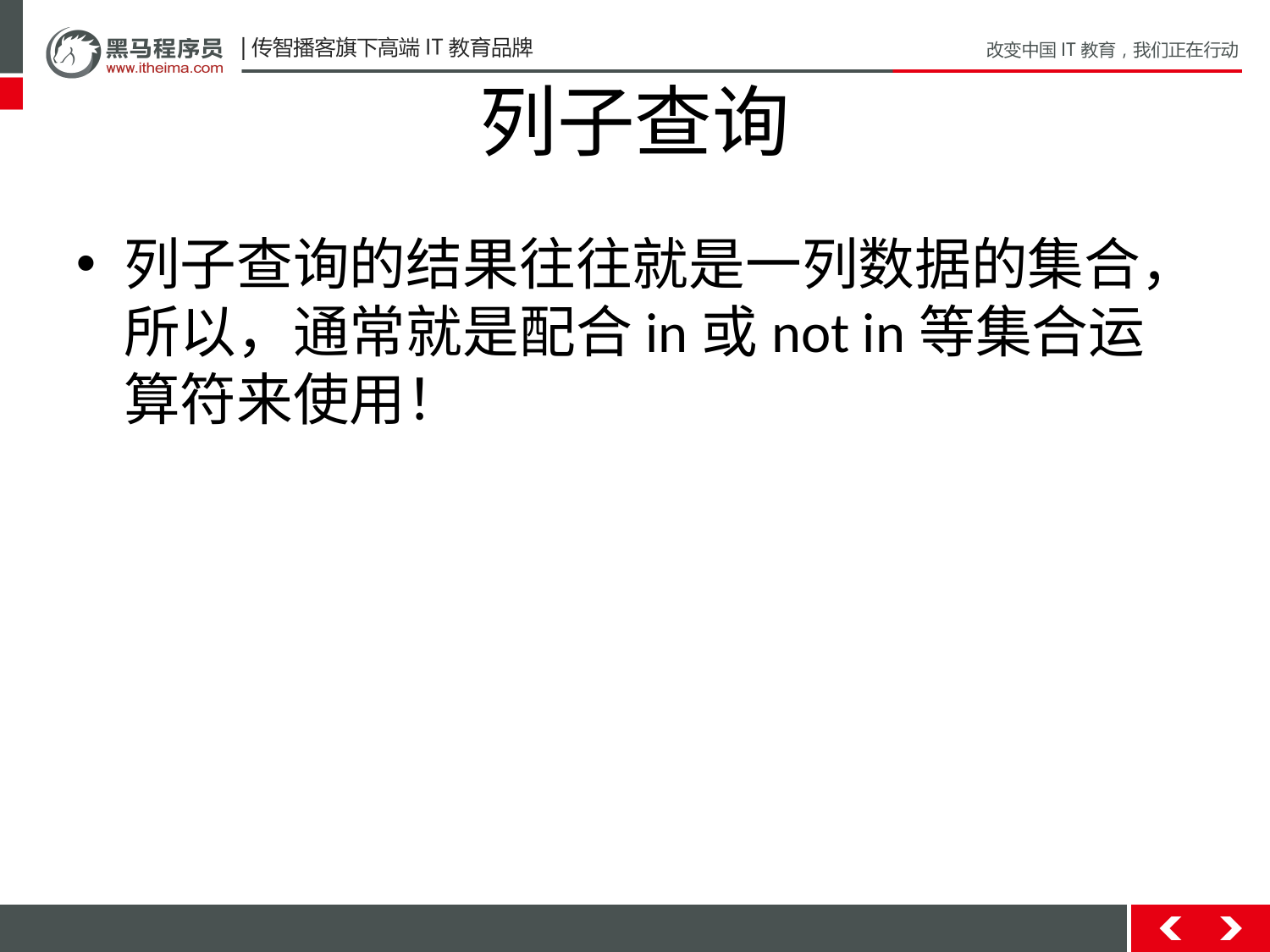

# 列子查询
列子查询的结果往往就是一列数据的集合，所以，通常就是配合in或not in等集合运算符来使用！